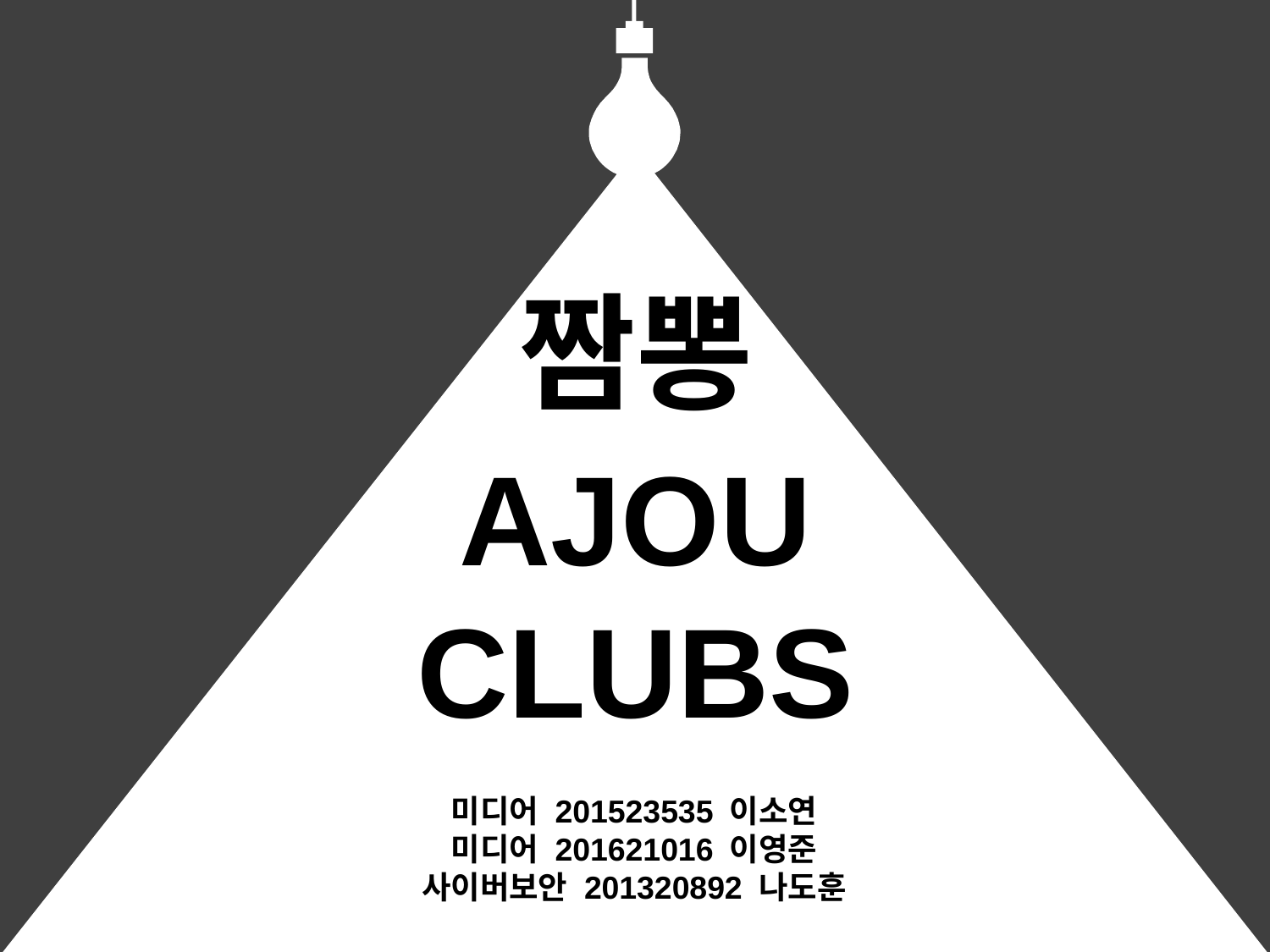

짬뽕
AJOU CLUBS
미디어 201523535 이소연
미디어 201621016 이영준
사이버보안 201320892 나도훈